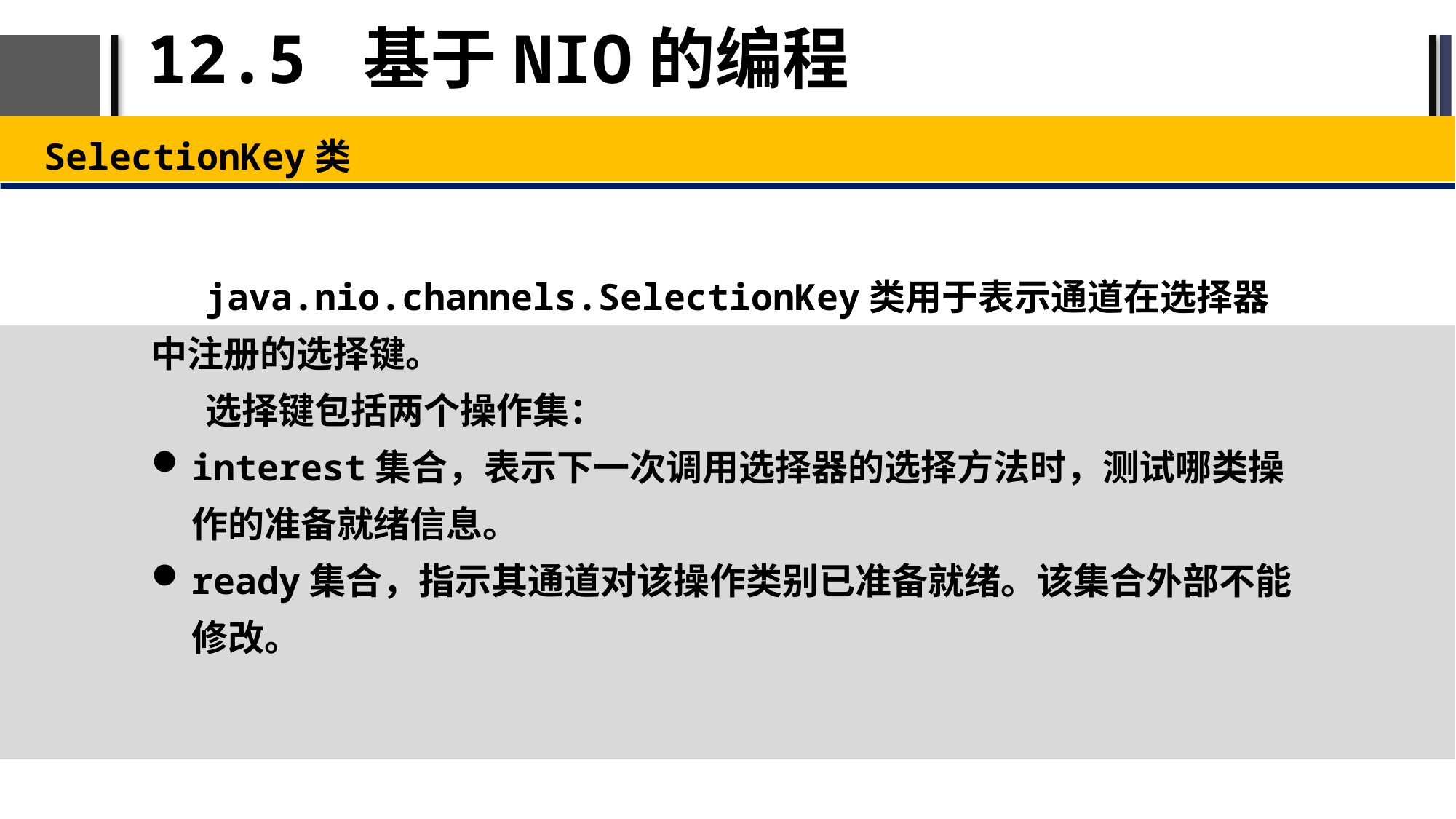

# 12.5 基于NIO的编程

SelectionKey类

java.nio.channels.SelectionKey类用于表示通道在选择器中注册的选择键。
选择键包括两个操作集：
interest集合，表示下一次调用选择器的选择方法时，测试哪类操作的准备就绪信息。
ready集合，指示其通道对该操作类别已准备就绪。该集合外部不能修改。